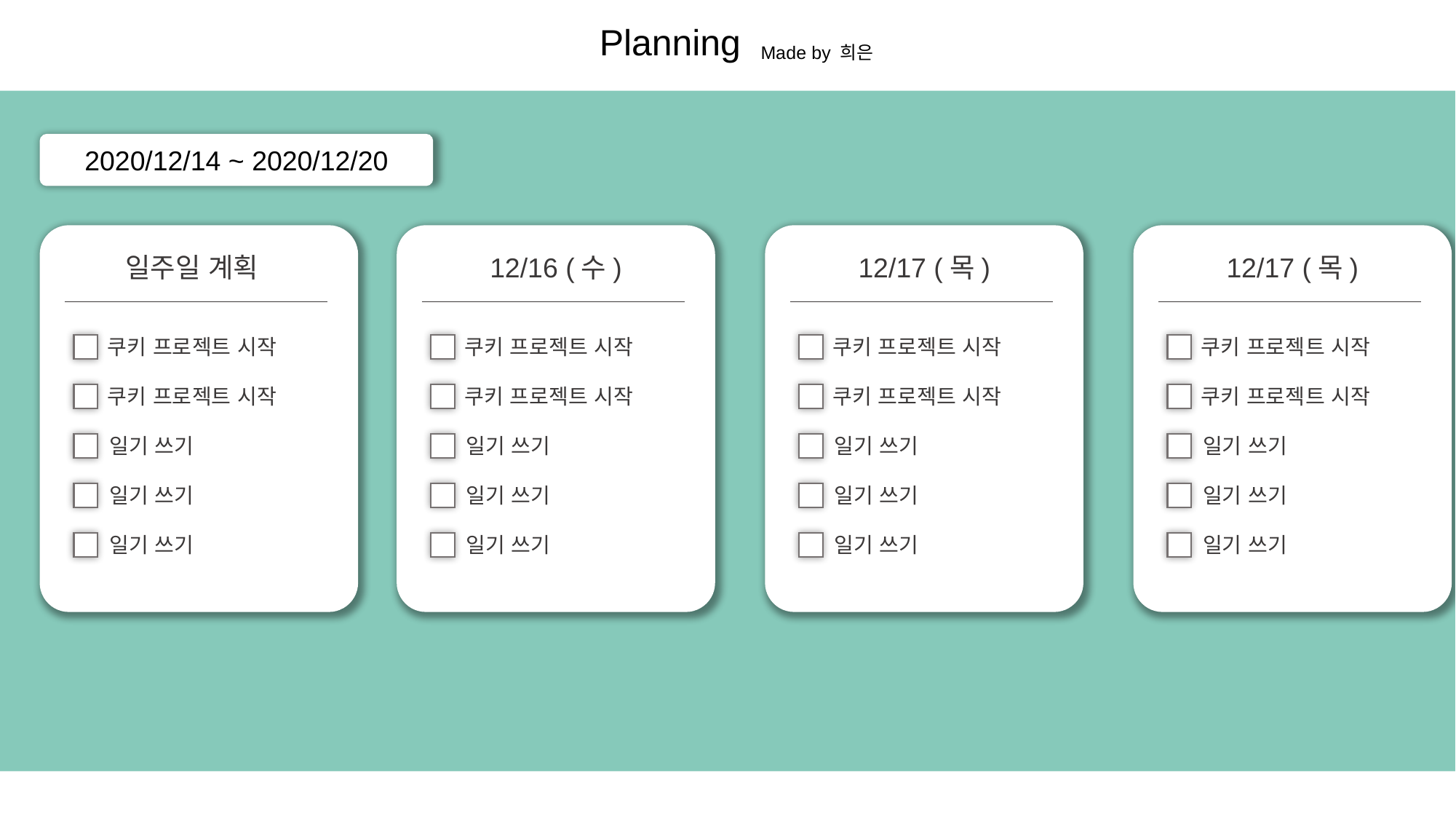

Planning
Made by 희은

2020/12/14 ~ 2020/12/20

일주일 계획
쿠키 프로젝트 시작

쿠키 프로젝트 시작

일기 쓰기

일기 쓰기

일기 쓰기

12/16 (수)
쿠키 프로젝트 시작

쿠키 프로젝트 시작

일기 쓰기

일기 쓰기

일기 쓰기

12/17 (목)
쿠키 프로젝트 시작

쿠키 프로젝트 시작

일기 쓰기

일기 쓰기

일기 쓰기

12/17 (목)
쿠키 프로젝트 시작

쿠키 프로젝트 시작

일기 쓰기

일기 쓰기

일기 쓰기